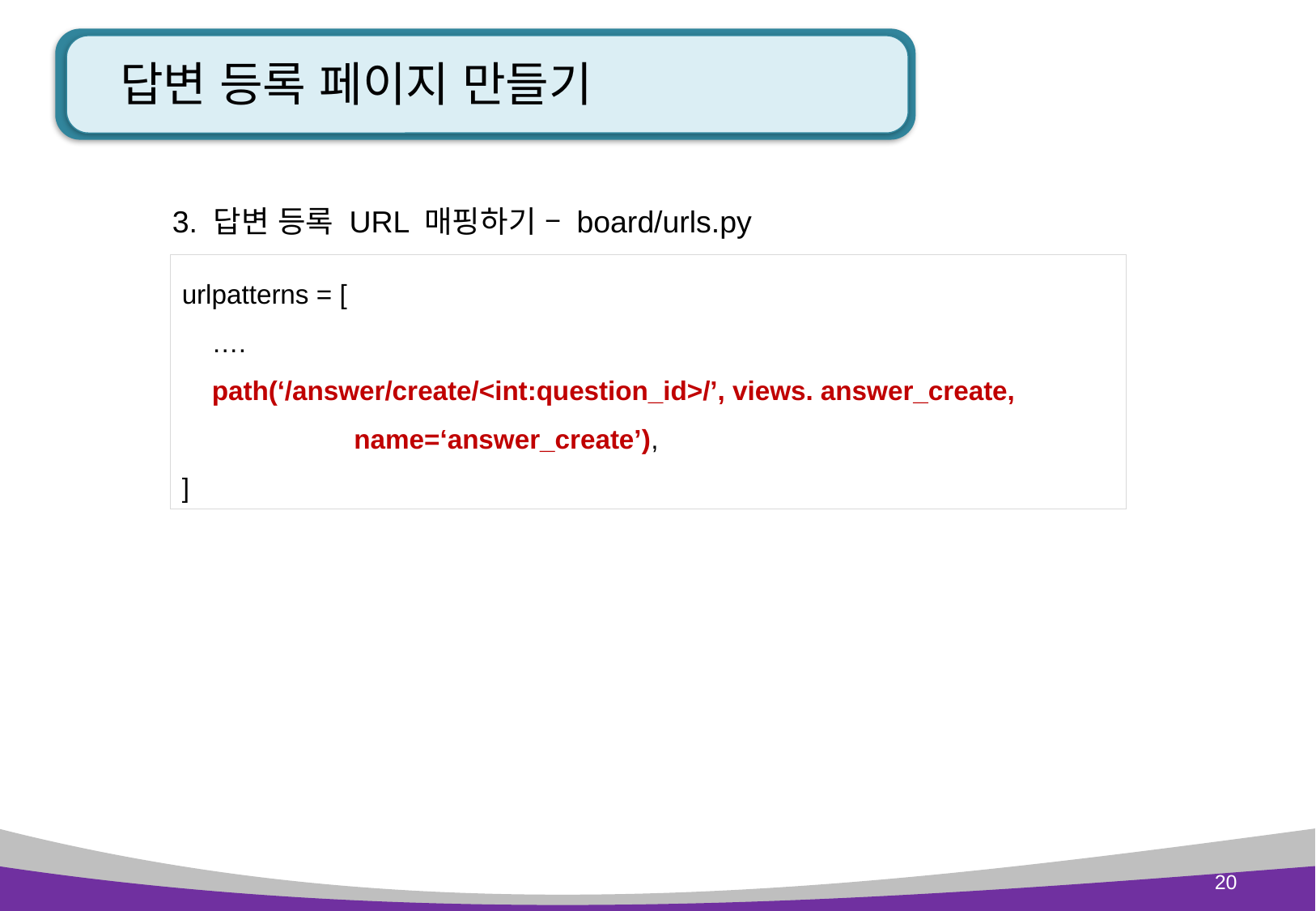

# 답변 등록 페이지 만들기
3. 답변 등록 URL 매핑하기 – board/urls.py
urlpatterns = [
    ….
    path(‘/answer/create/<int:question_id>/’, views. answer_create,
                       name=‘answer_create’),
]
20